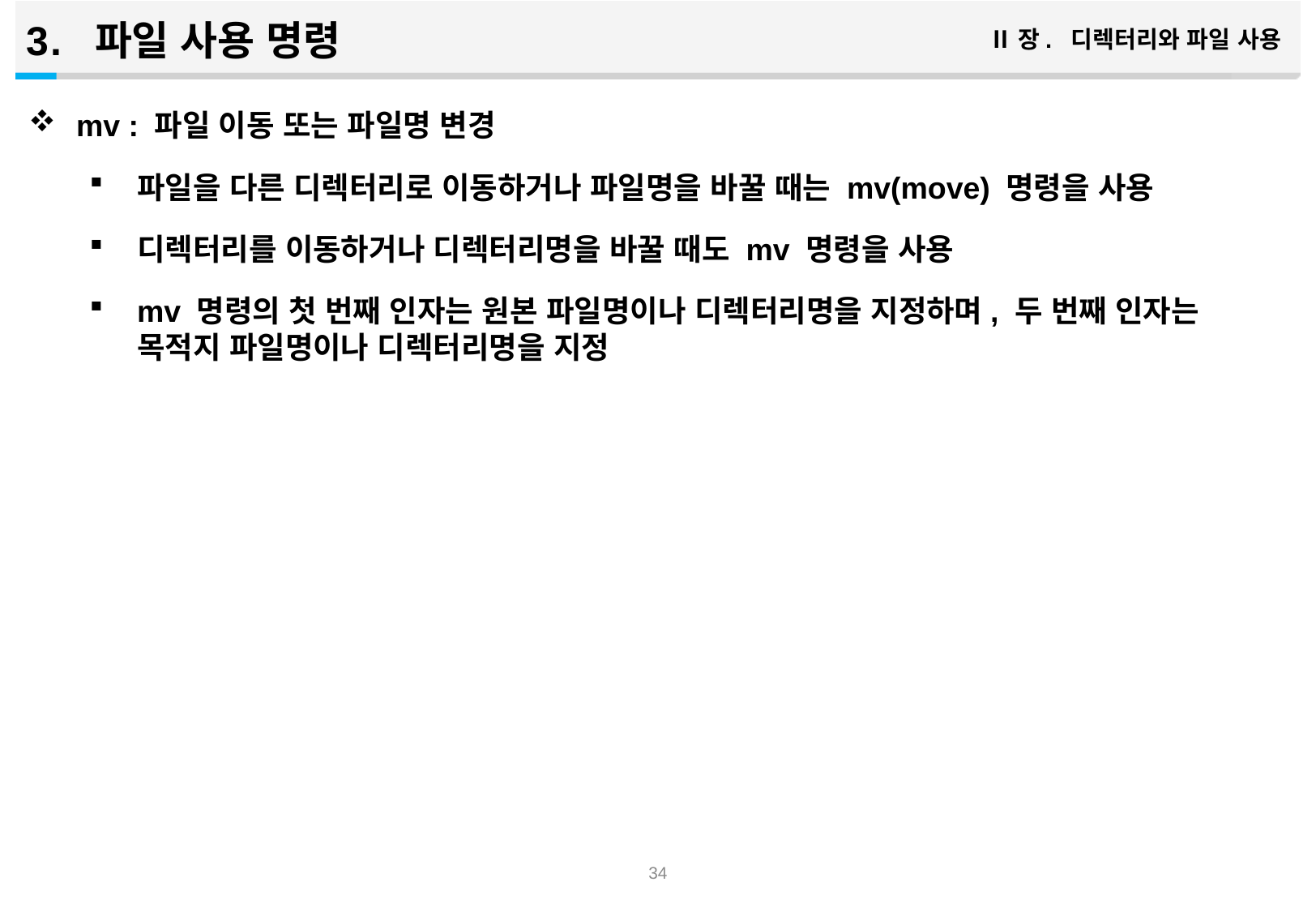

파일 사용 명령
Ⅱ장.  디렉터리와 파일 사용
mv : 파일 이동 또는 파일명 변경
파일을 다른 디렉터리로 이동하거나 파일명을 바꿀 때는 mv(move) 명령을 사용
디렉터리를 이동하거나 디렉터리명을 바꿀 때도 mv 명령을 사용
mv 명령의 첫 번째 인자는 원본 파일명이나 디렉터리명을 지정하며, 두 번째 인자는 목적지 파일명이나 디렉터리명을 지정
34